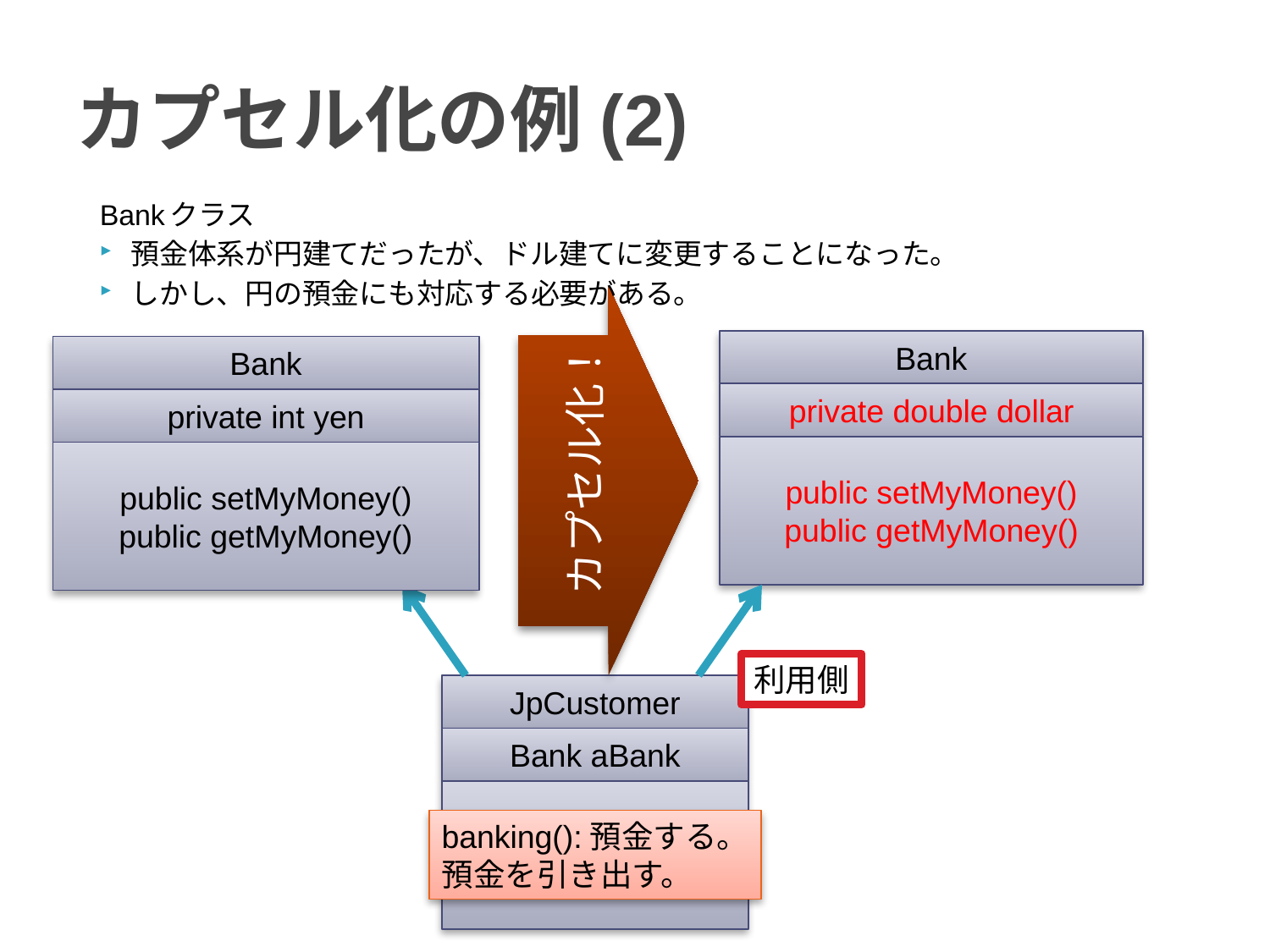

# カプセル化の例(2)
Bankクラス
預金体系が円建てだったが、ドル建てに変更することになった。
しかし、円の預金にも対応する必要がある。

Bank
Bank
private double dollar
private int yen
public setMyMoney()
public getMyMoney()
カプセル化！
public setMyMoney()
public getMyMoney()
利用側
JpCustomer
Bank aBank

banking():預金する。
預金を引き出す。